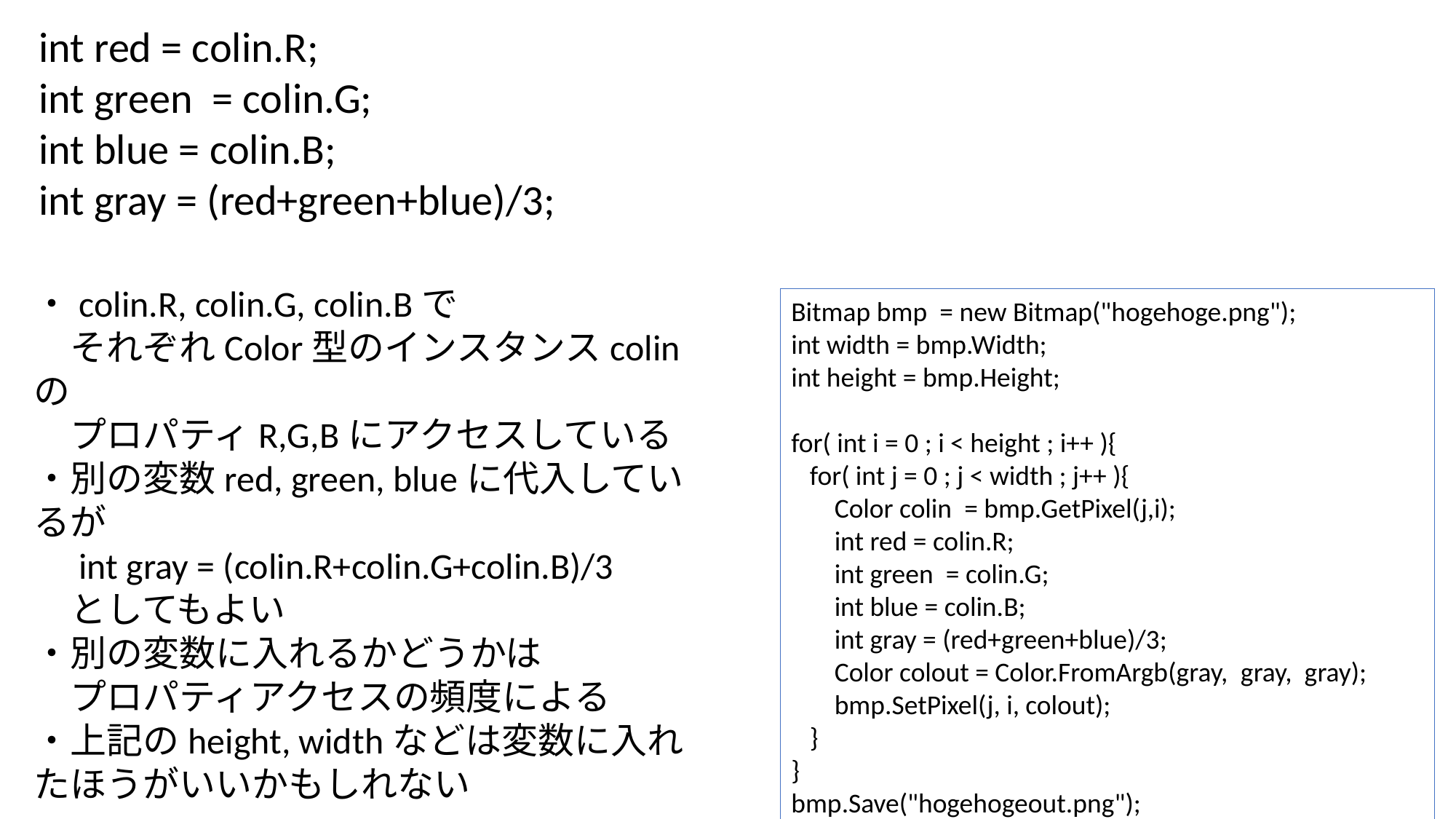

int red = colin.R;
int green  = colin.G;
int blue = colin.B;
int gray = (red+green+blue)/3;

・colin.R, colin.G, colin.Bで
　それぞれColor型のインスタンスcolinの
　プロパティR,G,Bにアクセスしている
・別の変数red, green, blueに代入しているが
　int gray = (colin.R+colin.G+colin.B)/3
　としてもよい
・別の変数に入れるかどうかは
　プロパティアクセスの頻度による
・上記のheight, widthなどは変数に入れたほうがいいかもしれない
Bitmap bmp  = new Bitmap("hogehoge.png");
int width = bmp.Width;
int height = bmp.Height;

for( int i = 0 ; i < height ; i++ ){
   for( int j = 0 ; j < width ; j++ ){
       Color colin  = bmp.GetPixel(j,i);
       int red = colin.R;
       int green  = colin.G;
       int blue = colin.B;
       int gray = (red+green+blue)/3;
       Color colout = Color.FromArgb(gray,  gray,  gray);
       bmp.SetPixel(j, i, colout);
   }
}
bmp.Save("hogehogeout.png");